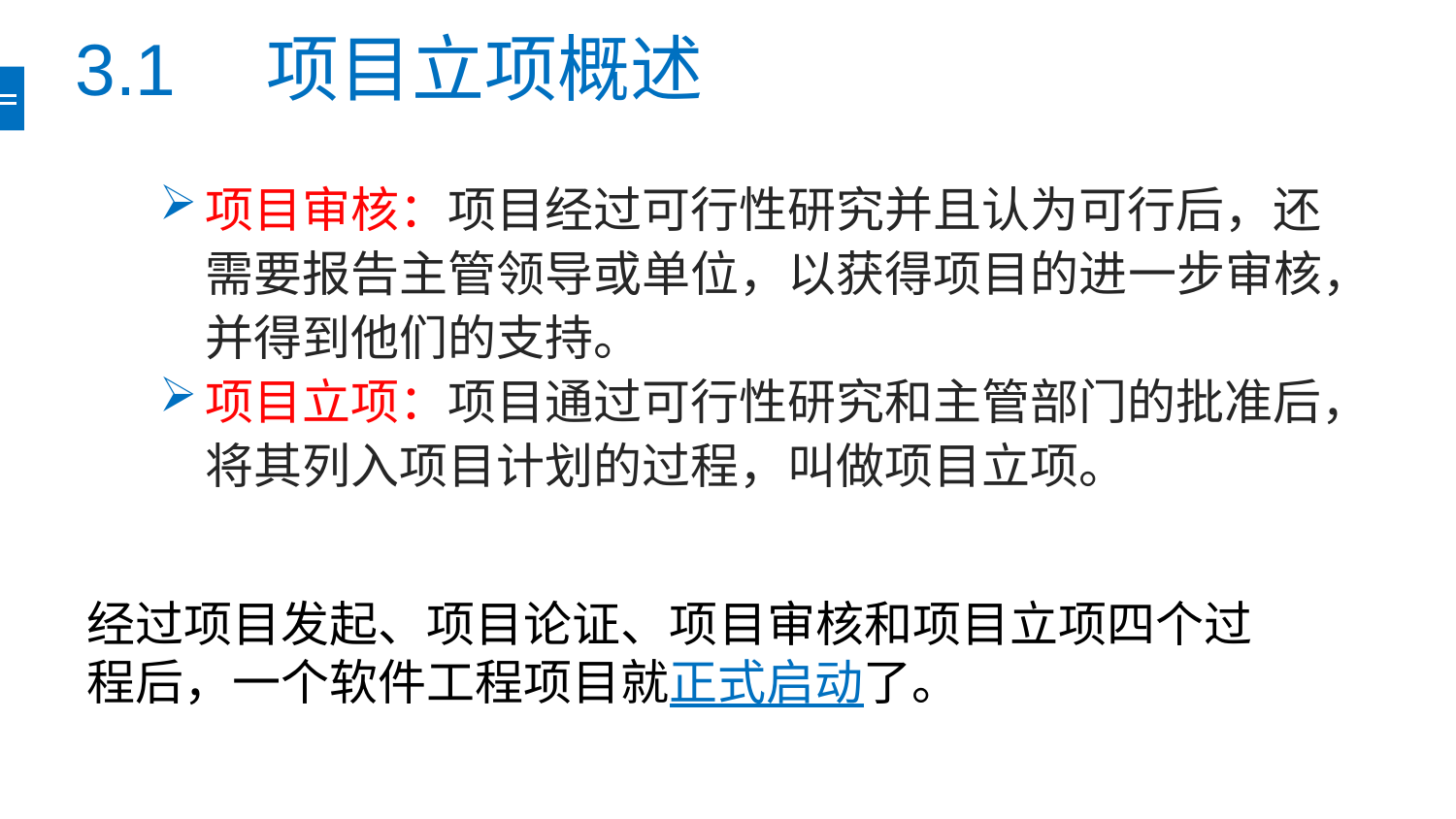

# 3.1　项目立项概述
项目审核：项目经过可行性研究并且认为可行后，还需要报告主管领导或单位，以获得项目的进一步审核，并得到他们的支持。
项目立项：项目通过可行性研究和主管部门的批准后，将其列入项目计划的过程，叫做项目立项。

经过项目发起、项目论证、项目审核和项目立项四个过程后，一个软件工程项目就正式启动了。